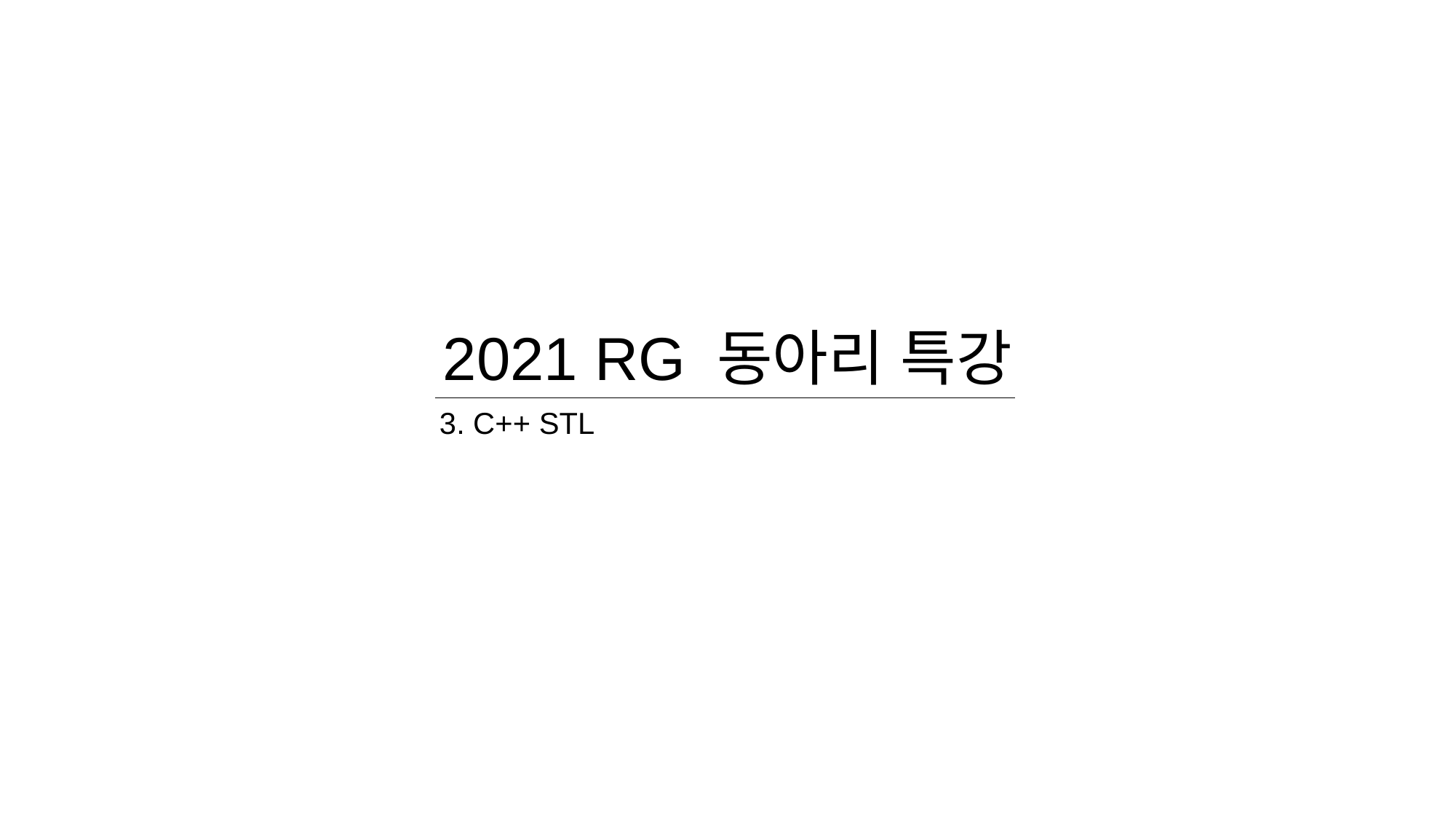

2021 RG 동아리 특강
3. C++ STL